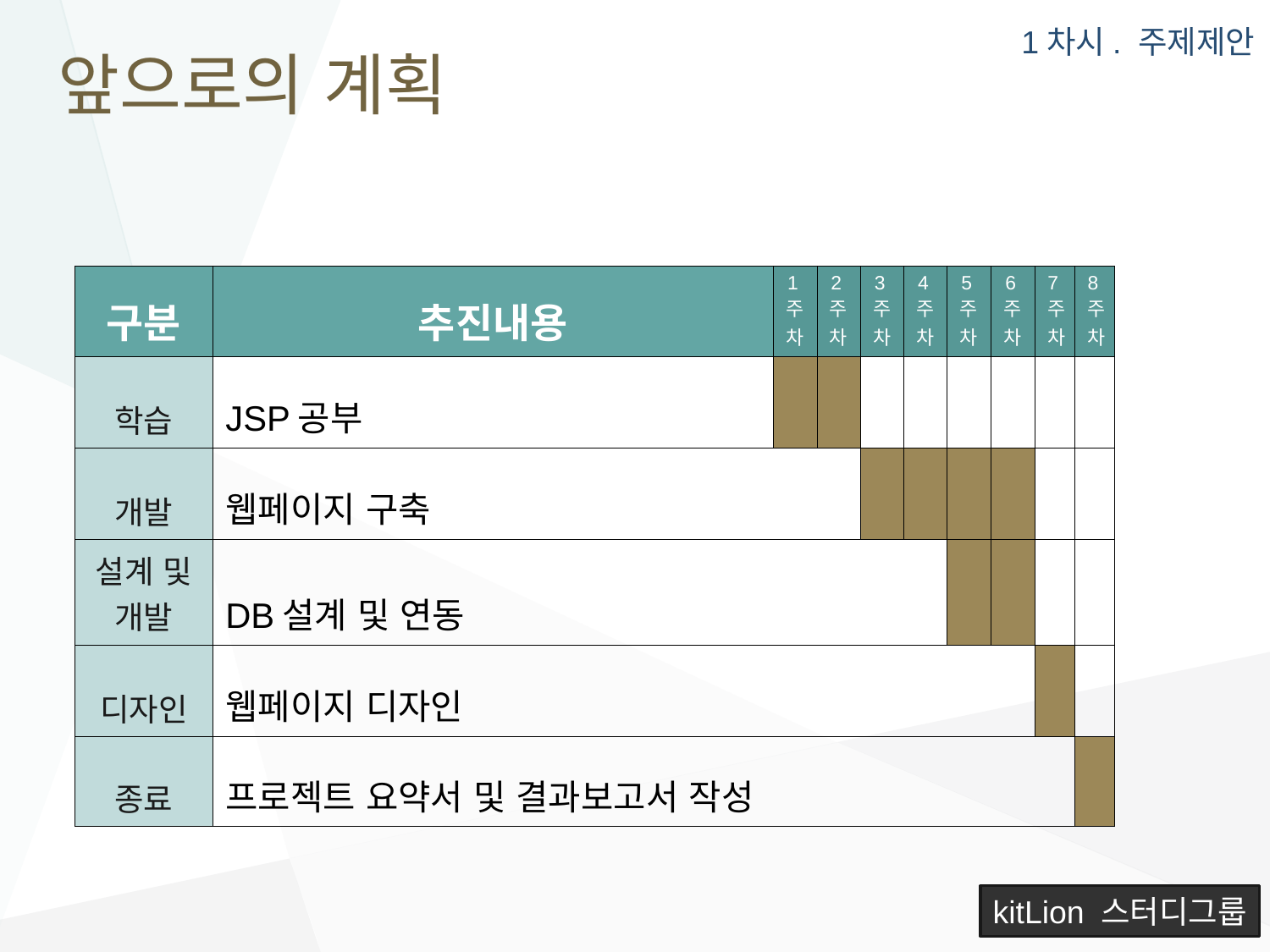

1차시. 주제제안
# 앞으로의 계획
| 구분 | 추진내용 | 1주차 | 2주차 | 3주차 | 4주차 | 5주차 | 6주차 | 7주차 | 8주차 |
| --- | --- | --- | --- | --- | --- | --- | --- | --- | --- |
| 학습 | JSP공부 |  |  |  |  |  |  |  |  |
| 개발 | 웹페이지 구축 |  |  |  |  |  |  |  |  |
| 설계 및 개발 | DB설계 및 연동 |  |  |  |  |  |  |  |  |
| 디자인 | 웹페이지 디자인 |  |  |  |  |  |  |  |  |
| 종료 | 프로젝트 요약서 및 결과보고서 작성 |  |  |  |  |  |  |  |  |
kitLion 스터디그룹